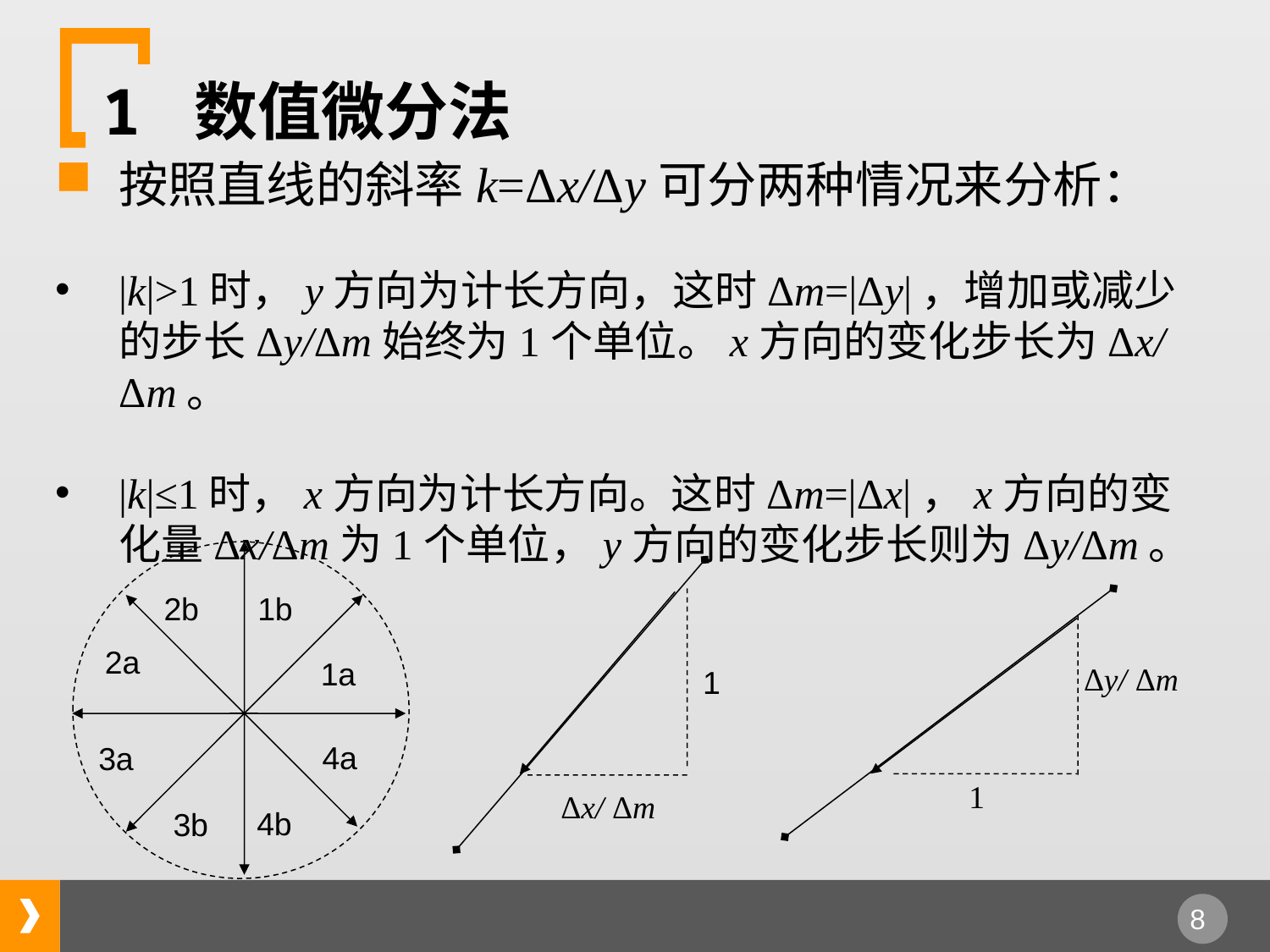

1 数值微分法
按照直线的斜率k=Δx/Δy可分两种情况来分析：

|k|>1时，y方向为计长方向，这时Δm=|Δy|，增加或减少的步长Δy/Δm始终为1个单位。x方向的变化步长为Δx/Δm。

|k|≤1时，x方向为计长方向。这时Δm=|Δx|，x方向的变化量Δx/Δm为1个单位，y方向的变化步长则为Δy/Δm。

2b
1b
2a
1a
4a
3a
4b
3b

Δy/ Δm
1

1
Δx/ Δm